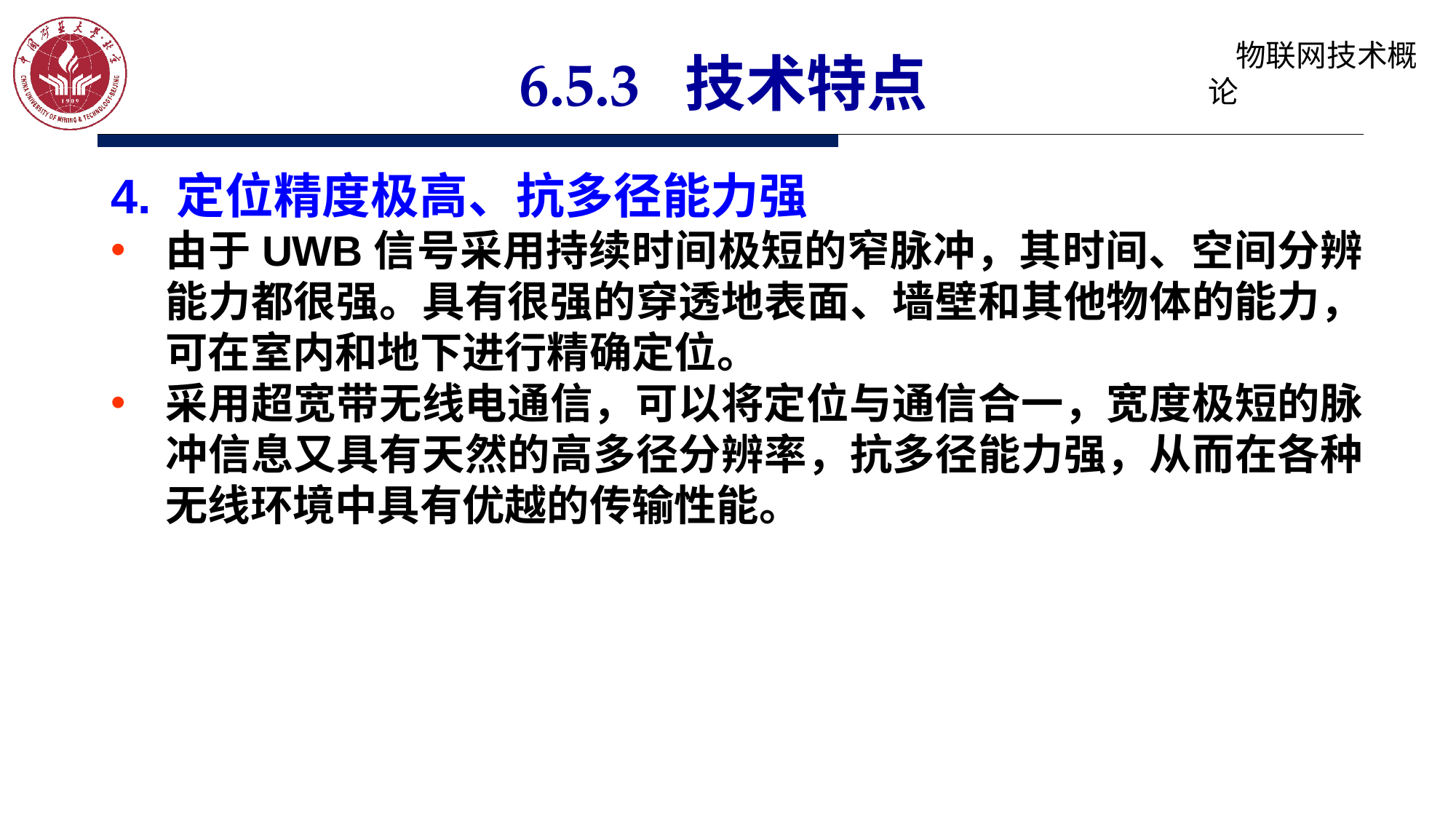

# 6.5.3  技术特点
4. 定位精度极高、抗多径能力强
由于UWB信号采用持续时间极短的窄脉冲，其时间、空间分辨能力都很强。具有很强的穿透地表面、墙壁和其他物体的能力，可在室内和地下进行精确定位。
采用超宽带无线电通信，可以将定位与通信合一，宽度极短的脉冲信息又具有天然的高多径分辨率，抗多径能力强，从而在各种无线环境中具有优越的传输性能。